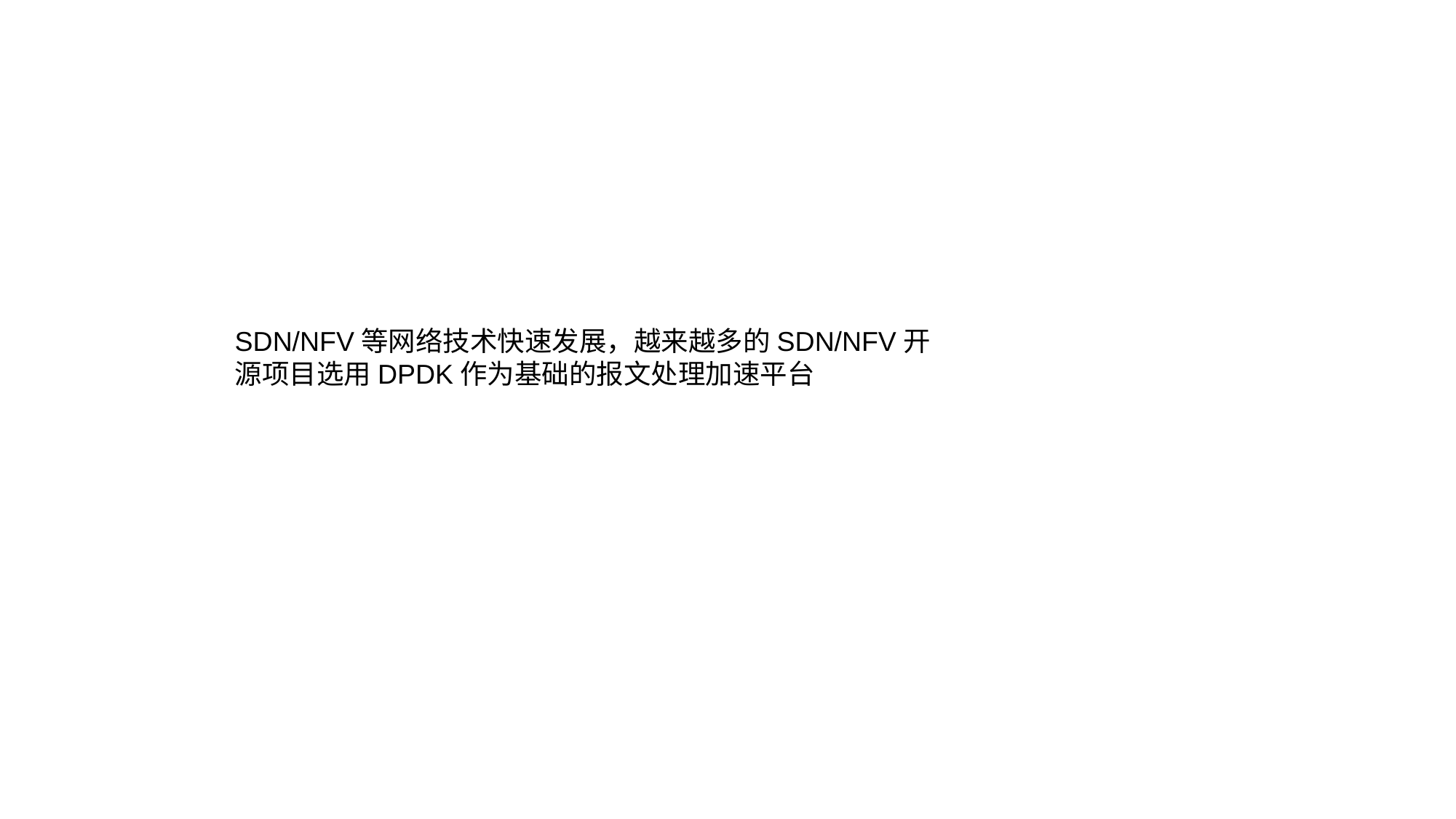

SDN/NFV等网络技术快速发展，越来越多的SDN/NFV开源项目选用DPDK作为基础的报文处理加速平台